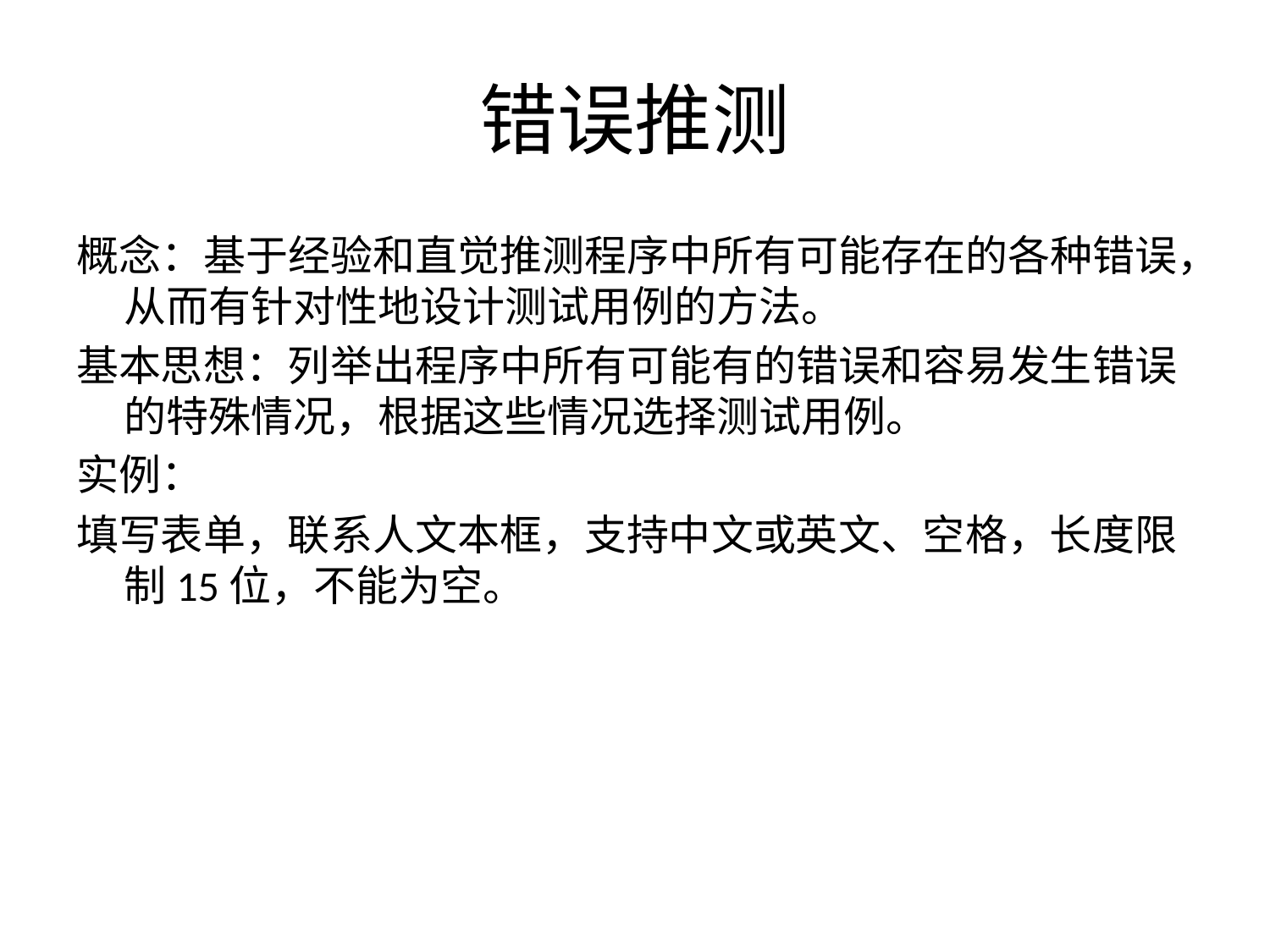

# 错误推测
概念：基于经验和直觉推测程序中所有可能存在的各种错误，从而有针对性地设计测试用例的方法。
基本思想：列举出程序中所有可能有的错误和容易发生错误的特殊情况，根据这些情况选择测试用例。
实例：
填写表单，联系人文本框，支持中文或英文、空格，长度限制15位，不能为空。